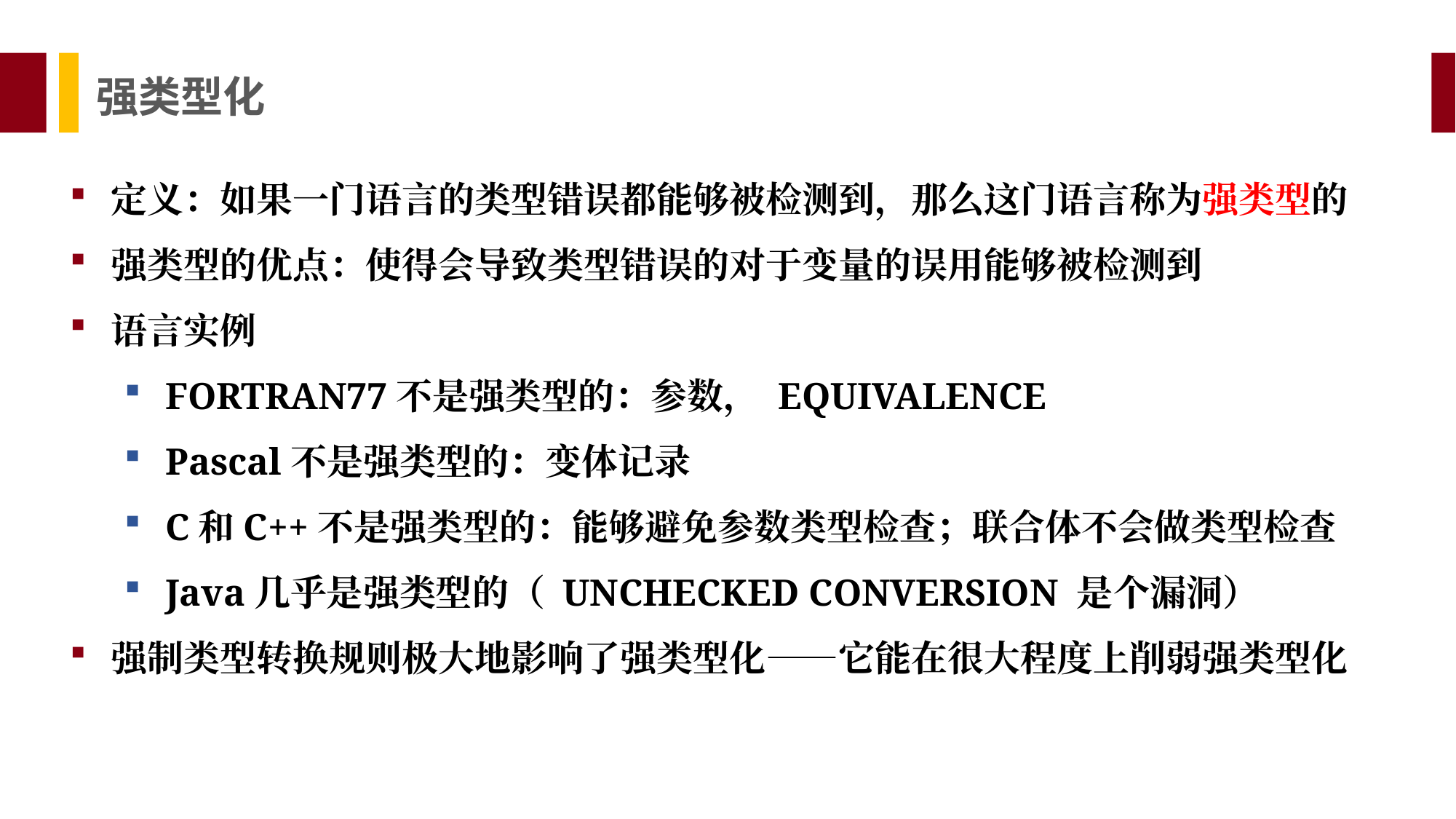

强类型化
定义：如果一门语言的类型错误都能够被检测到，那么这门语言称为强类型的
强类型的优点：使得会导致类型错误的对于变量的误用能够被检测到
语言实例
FORTRAN77不是强类型的：参数， EQUIVALENCE
Pascal不是强类型的：变体记录
C和C++不是强类型的：能够避免参数类型检查；联合体不会做类型检查
Java几乎是强类型的（ UNCHECKED CONVERSION 是个漏洞）
强制类型转换规则极大地影响了强类型化——它能在很大程度上削弱强类型化